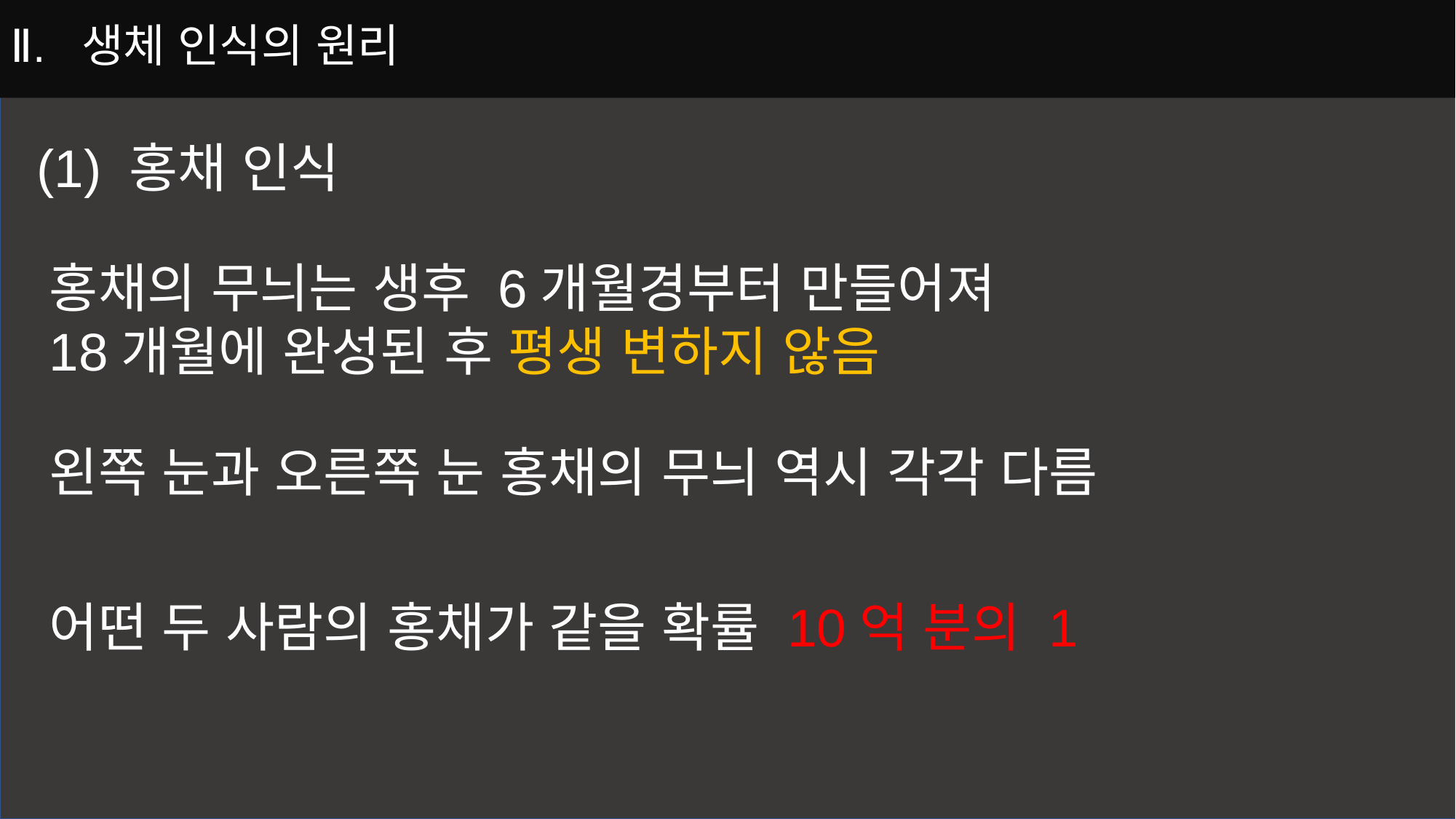

Ⅱ.  생체 인식의 원리
(1) 홍채 인식
홍채의 무늬는 생후 6개월경부터 만들어져 18개월에 완성된 후 평생 변하지 않음
왼쪽 눈과 오른쪽 눈 홍채의 무늬 역시 각각 다름
어떤 두 사람의 홍채가 같을 확률 10억 분의 1